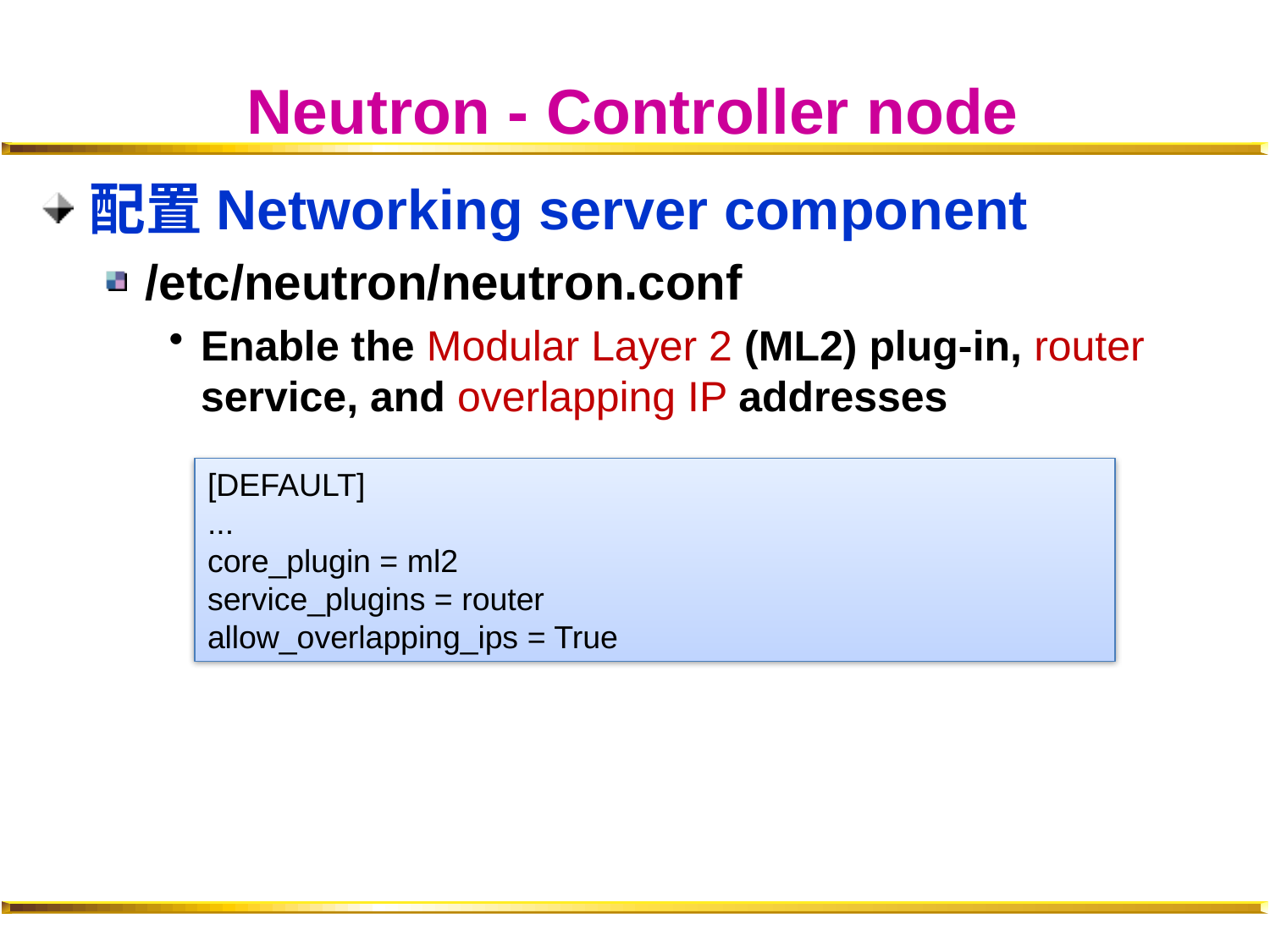

# Neutron - Controller node
配置Networking server component
/etc/neutron/neutron.conf
Enable the Modular Layer 2 (ML2) plug-in, router service, and overlapping IP addresses
[DEFAULT]
...
core_plugin = ml2
service_plugins = router
allow_overlapping_ips = True